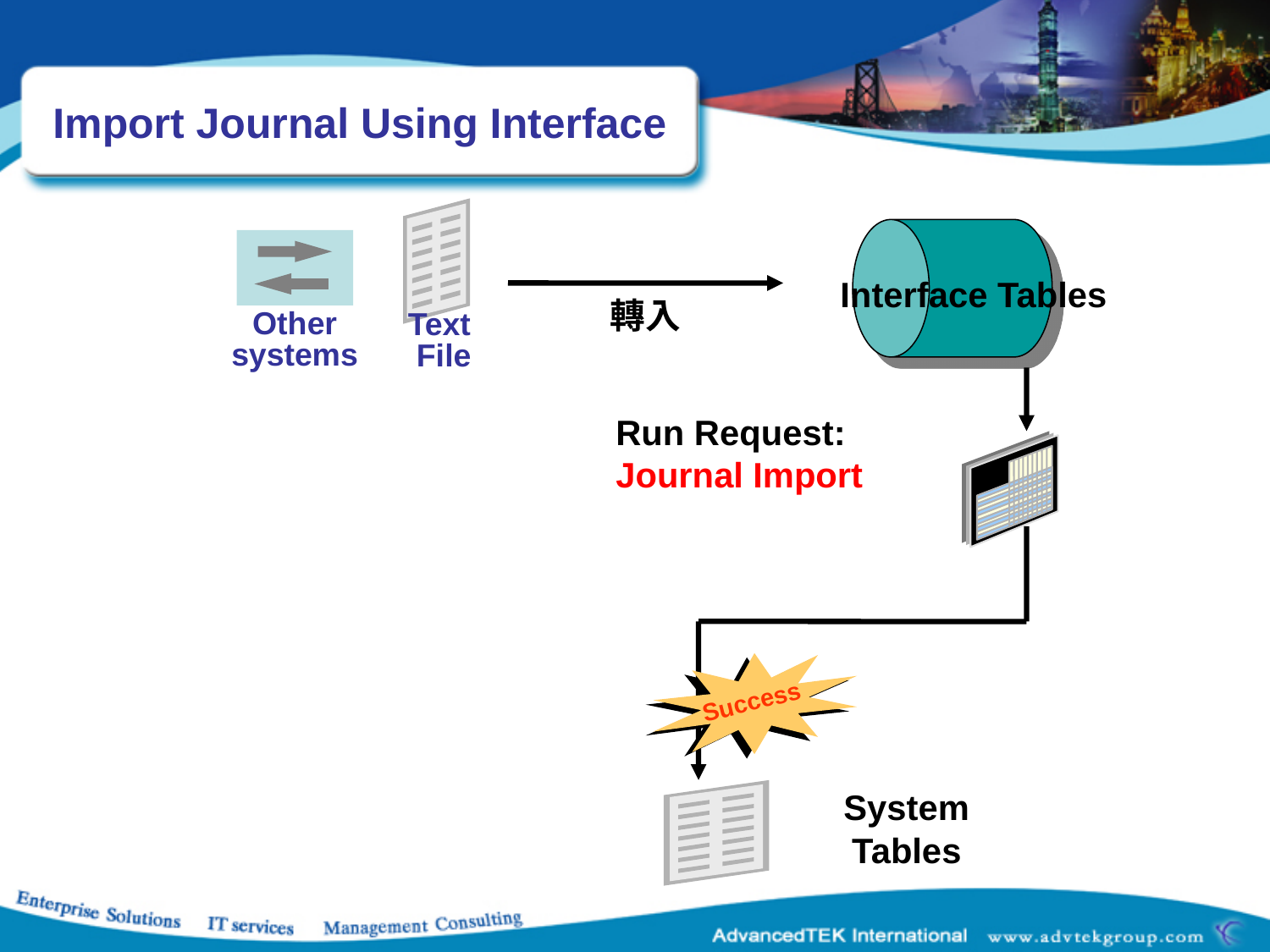

# Import Journal Using Interface

Other
systems
Text
File
Interface Tables

轉入

Run Request:
Journal Import

Success

System Tables